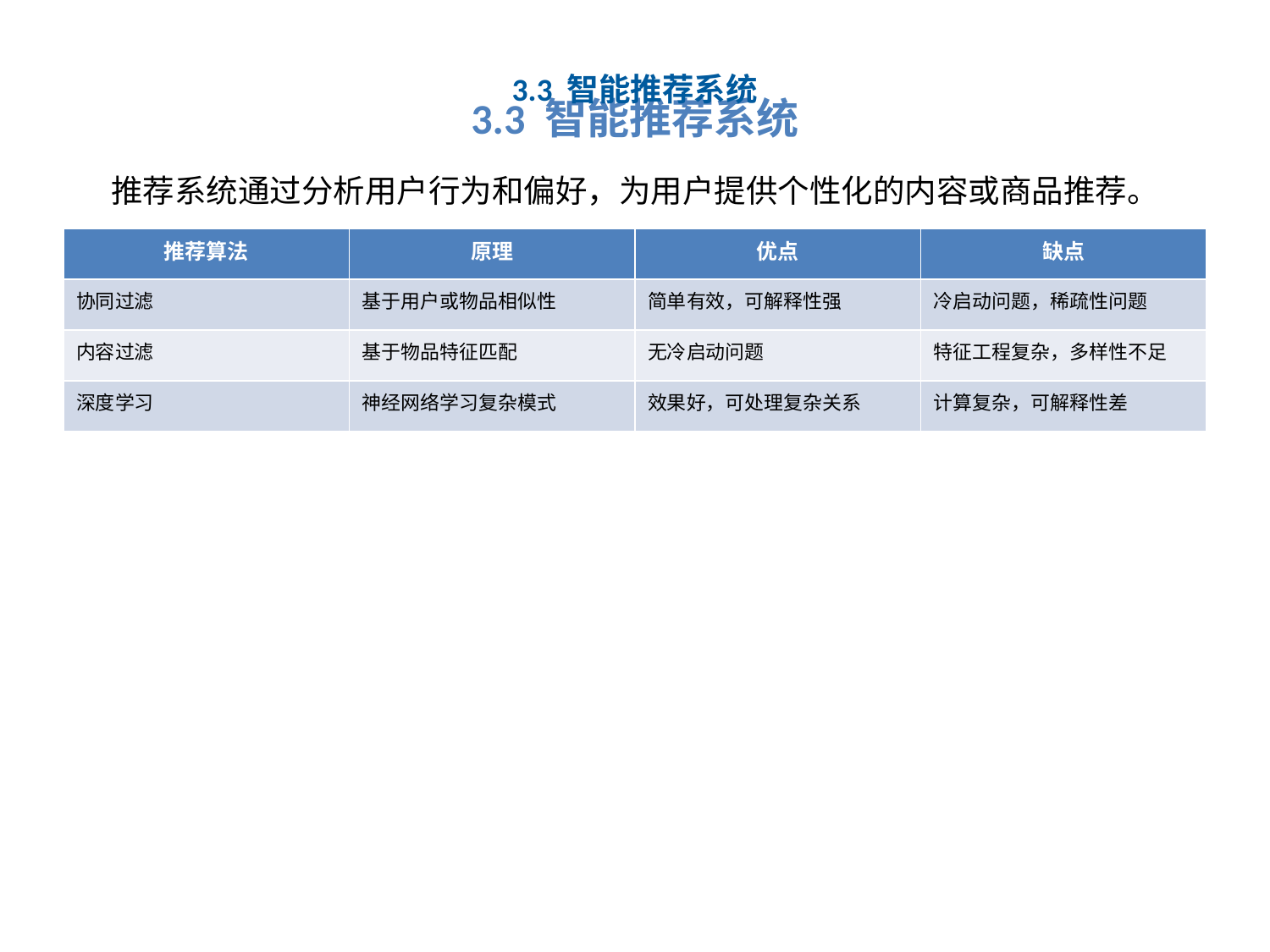

# 3.3 智能推荐系统
3.3 智能推荐系统
推荐系统通过分析用户行为和偏好，为用户提供个性化的内容或商品推荐。

| 推荐算法 | 原理 | 优点 | 缺点 |
| --- | --- | --- | --- |
| 协同过滤 | 基于用户或物品相似性 | 简单有效，可解释性强 | 冷启动问题，稀疏性问题 |
| 内容过滤 | 基于物品特征匹配 | 无冷启动问题 | 特征工程复杂，多样性不足 |
| 深度学习 | 神经网络学习复杂模式 | 效果好，可处理复杂关系 | 计算复杂，可解释性差 |